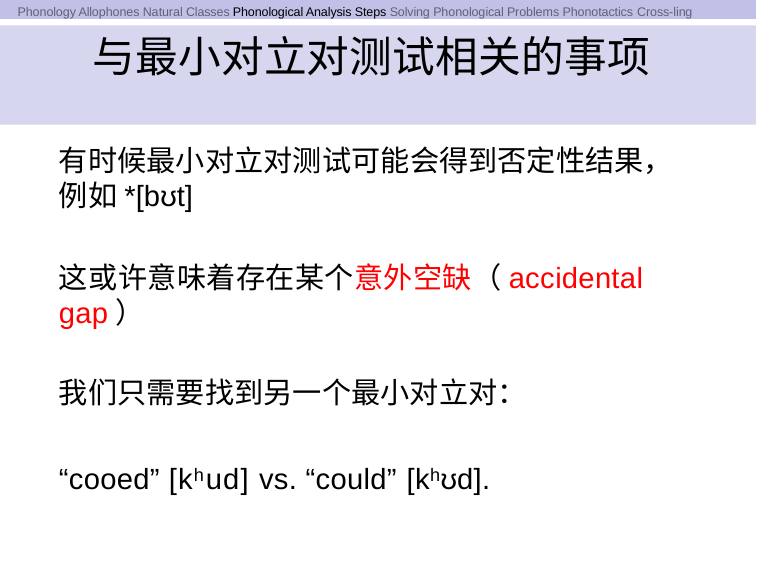

Phonology Allophones Natural Classes Phonological Analysis Steps Solving Phonological Problems Phonotactics Cross-ling
# 与最小对立对测试相关的事项
有时候最小对立对测试可能会得到否定性结果，例如*[bʊt]

这或许意味着存在某个意外空缺（accidental  gap）
我们只需要找到另一个最小对立对：
“cooed” [khud] vs. “could” [khʊd].